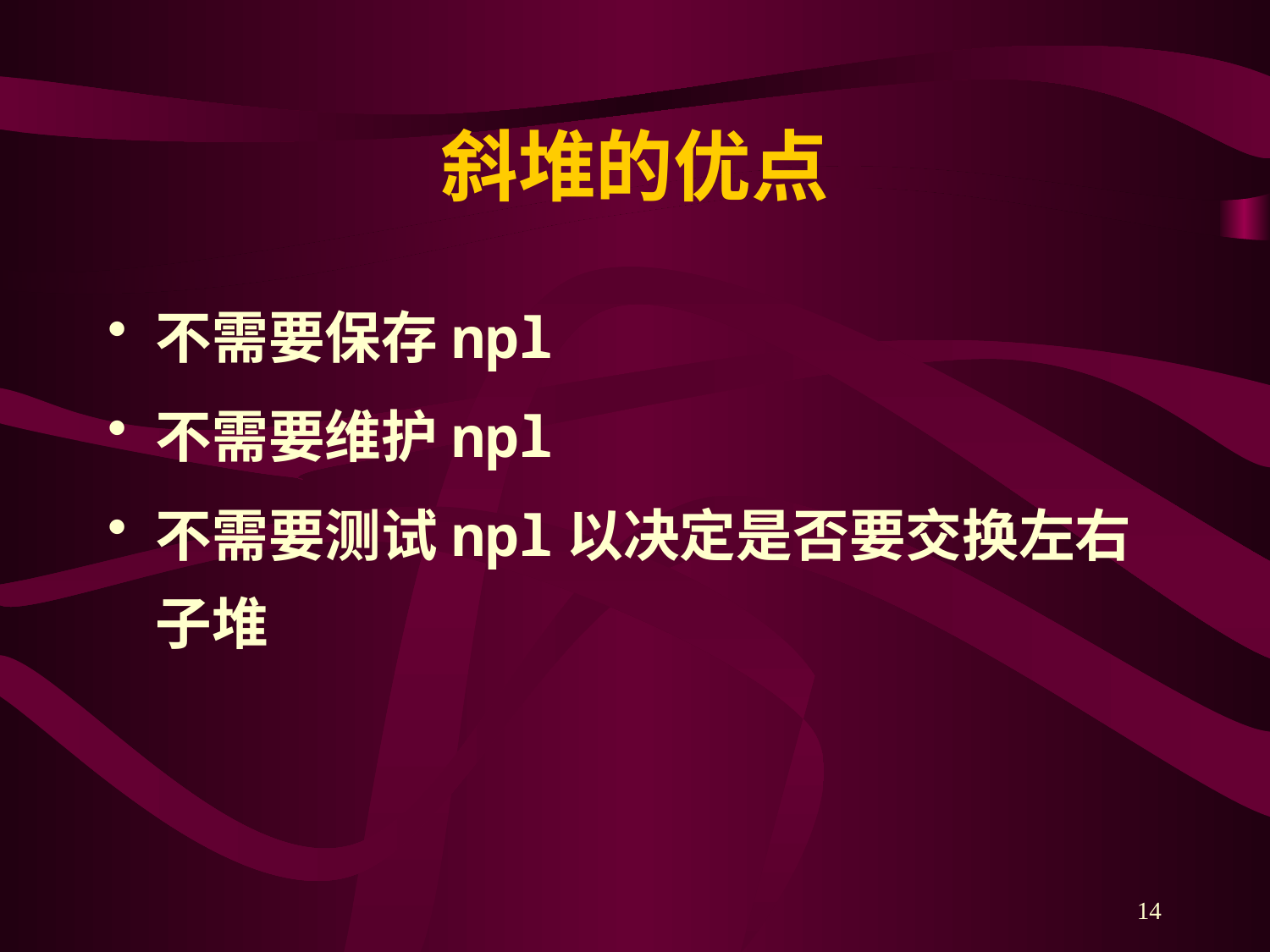

# 斜堆的优点
不需要保存npl
不需要维护npl
不需要测试npl以决定是否要交换左右子堆
14